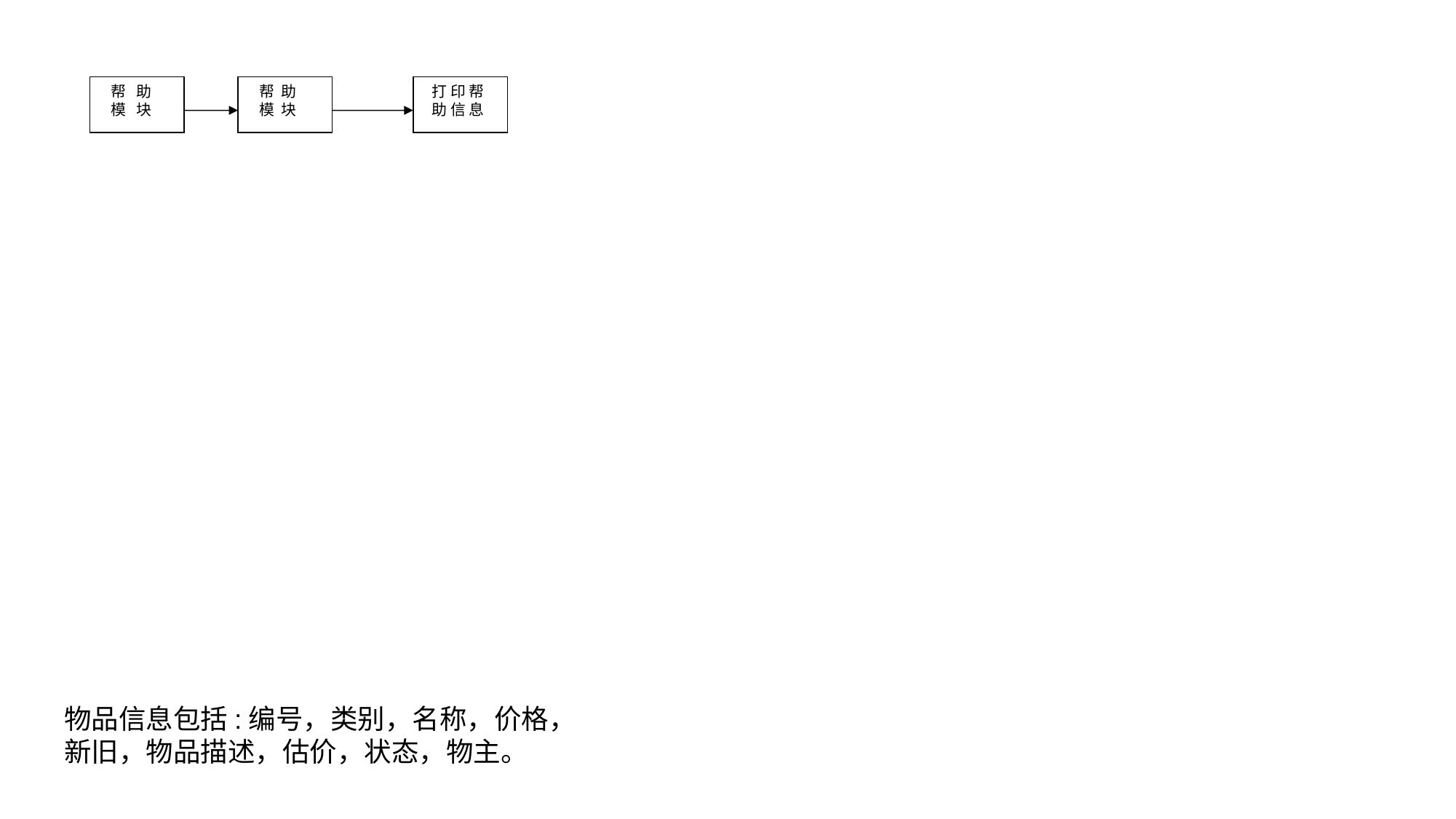

帮   助
模   块
帮  助
模  块
打 印 帮
助 信 息

物品信息包括:编号，类别，名称，价格，新旧，物品描述，估价，状态，物主。